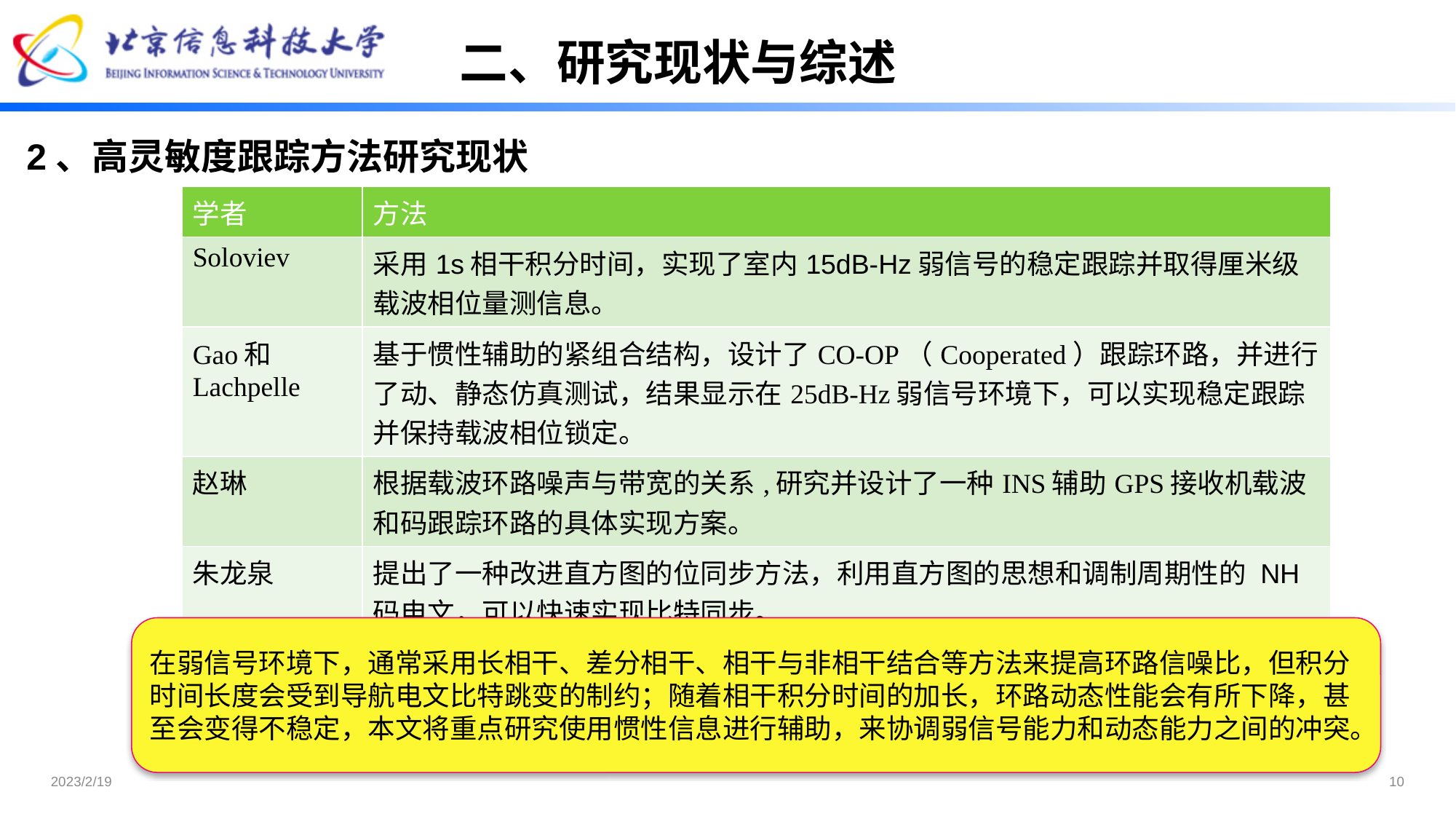

二、研究现状与综述
2、高灵敏度跟踪方法研究现状
| 学者 | 方法 |
| --- | --- |
| Soloviev | 采用1s相干积分时间，实现了室内15dB-Hz弱信号的稳定跟踪并取得厘米级载波相位量测信息。 |
| Gao和Lachpelle | 基于惯性辅助的紧组合结构，设计了CO-OP（Cooperated）跟踪环路，并进行了动、静态仿真测试，结果显示在25dB-Hz弱信号环境下，可以实现稳定跟踪并保持载波相位锁定。 |
| 赵琳 | 根据载波环路噪声与带宽的关系,研究并设计了一种INS辅助GPS接收机载波和码跟踪环路的具体实现方案。 |
| 朱龙泉 | 提出了一种改进直方图的位同步方法，利用直方图的思想和调制周期性的 NH 码电文，可以快速实现比特同步。 |
| 张洪阳 | 提出了一种适用于城市环境下的多通道联合载波跟踪环路。 |
在弱信号环境下，通常采用长相干、差分相干、相干与非相干结合等方法来提高环路信噪比，但积分时间长度会受到导航电文比特跳变的制约；随着相干积分时间的加长，环路动态性能会有所下降，甚至会变得不稳定，本文将重点研究使用惯性信息进行辅助，来协调弱信号能力和动态能力之间的冲突。
2023/2/19
10